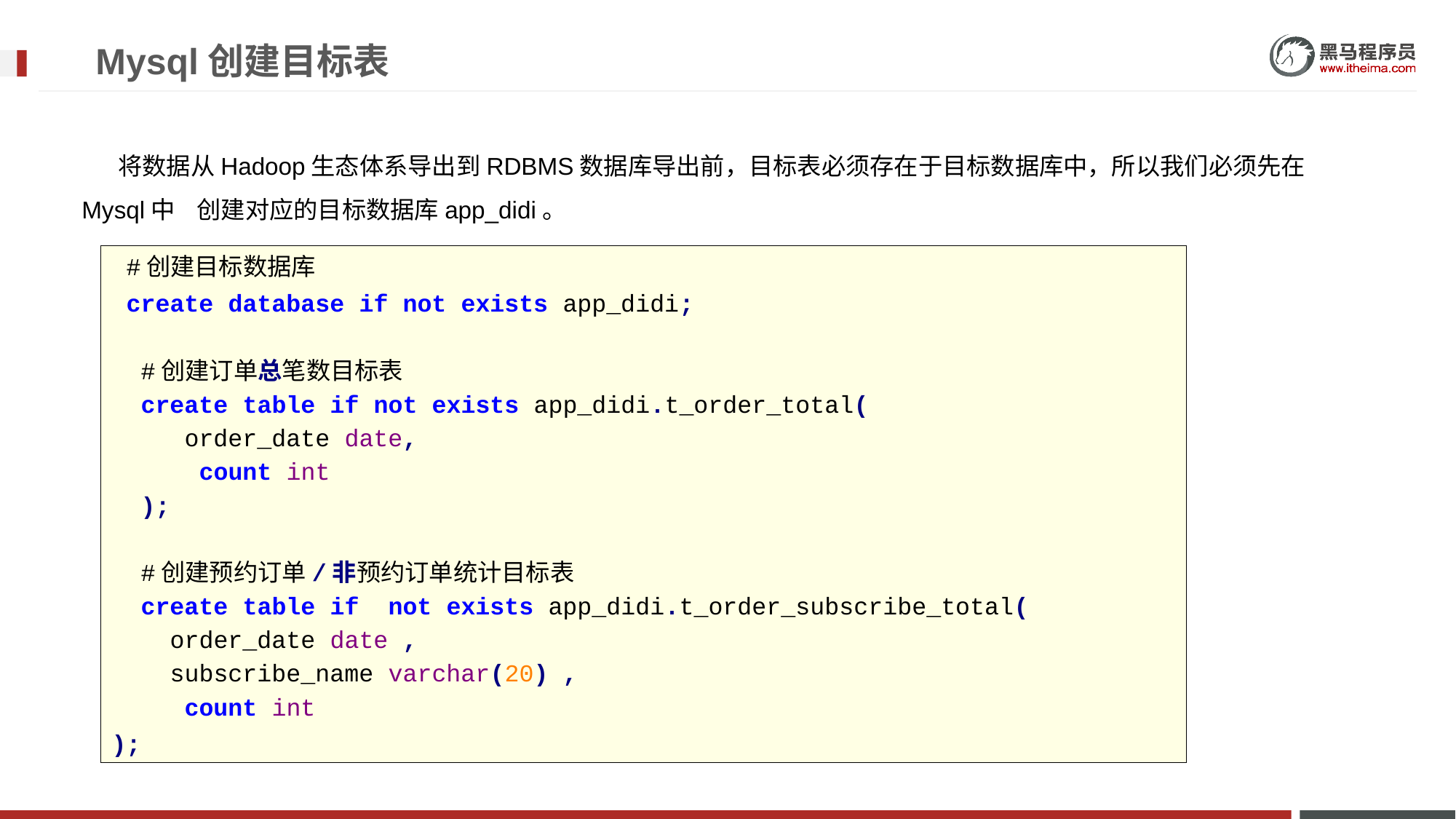

# Mysql创建目标表
将数据从Hadoop生态体系导出到RDBMS数据库导出前，目标表必须存在于目标数据库中，所以我们必须先在Mysql中    创建对应的目标数据库app_didi。
 #创建目标数据库
 create database if not exists app_didi;

  #创建订单总笔数目标表
  create table if not exists app_didi.t_order_total(
     order_date date,
      count int
  );

  #创建预约订单/非预约订单统计目标表
  create table if  not exists app_didi.t_order_subscribe_total(
    order_date date ,
    subscribe_name varchar(20) ,
     count int
);